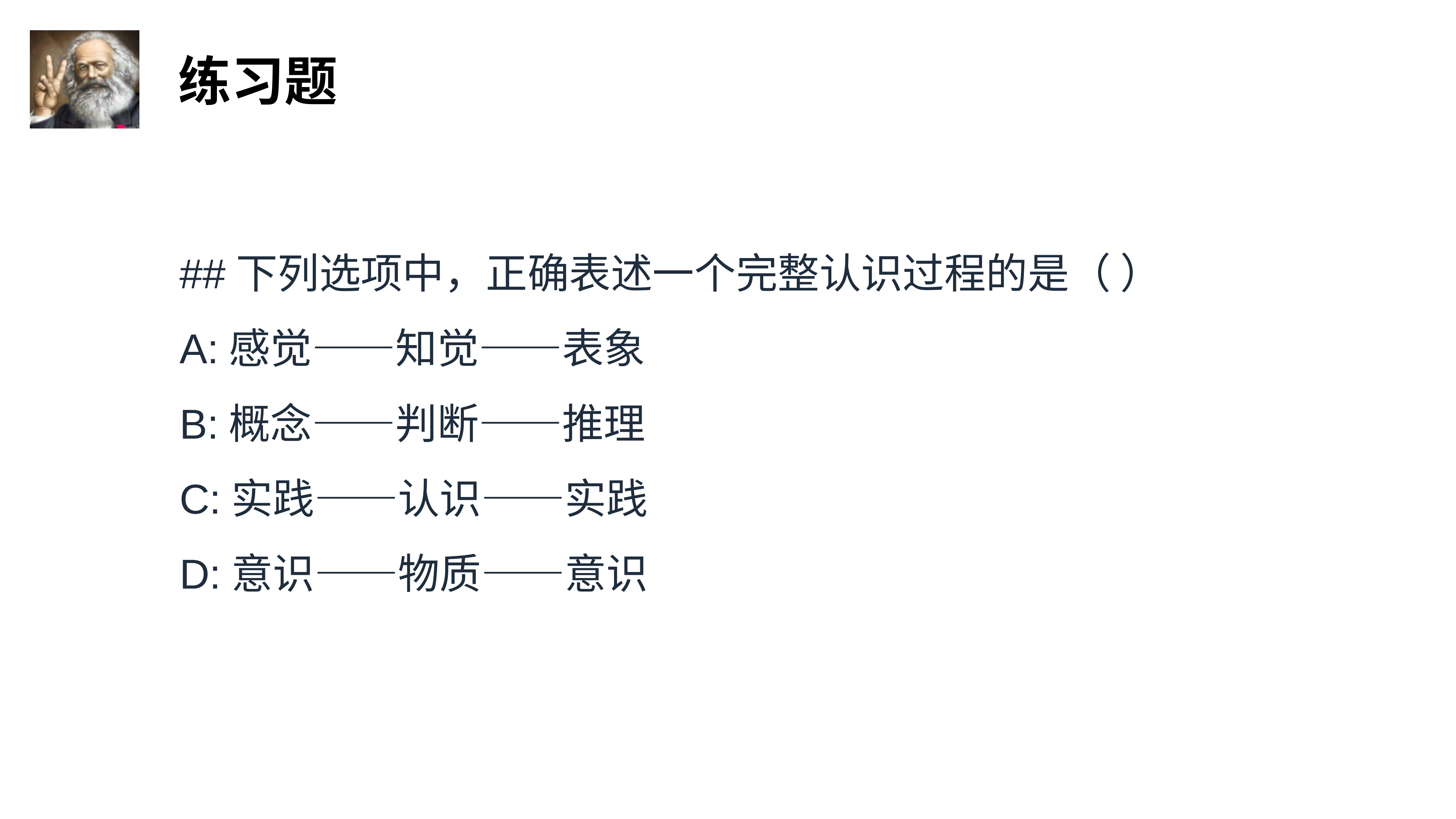

##下列选项中，正确表述一个完整认识过程的是（ ）
A:感觉——知觉——表象
B:概念——判断——推理
C:实践——认识——实践
D:意识——物质——意识